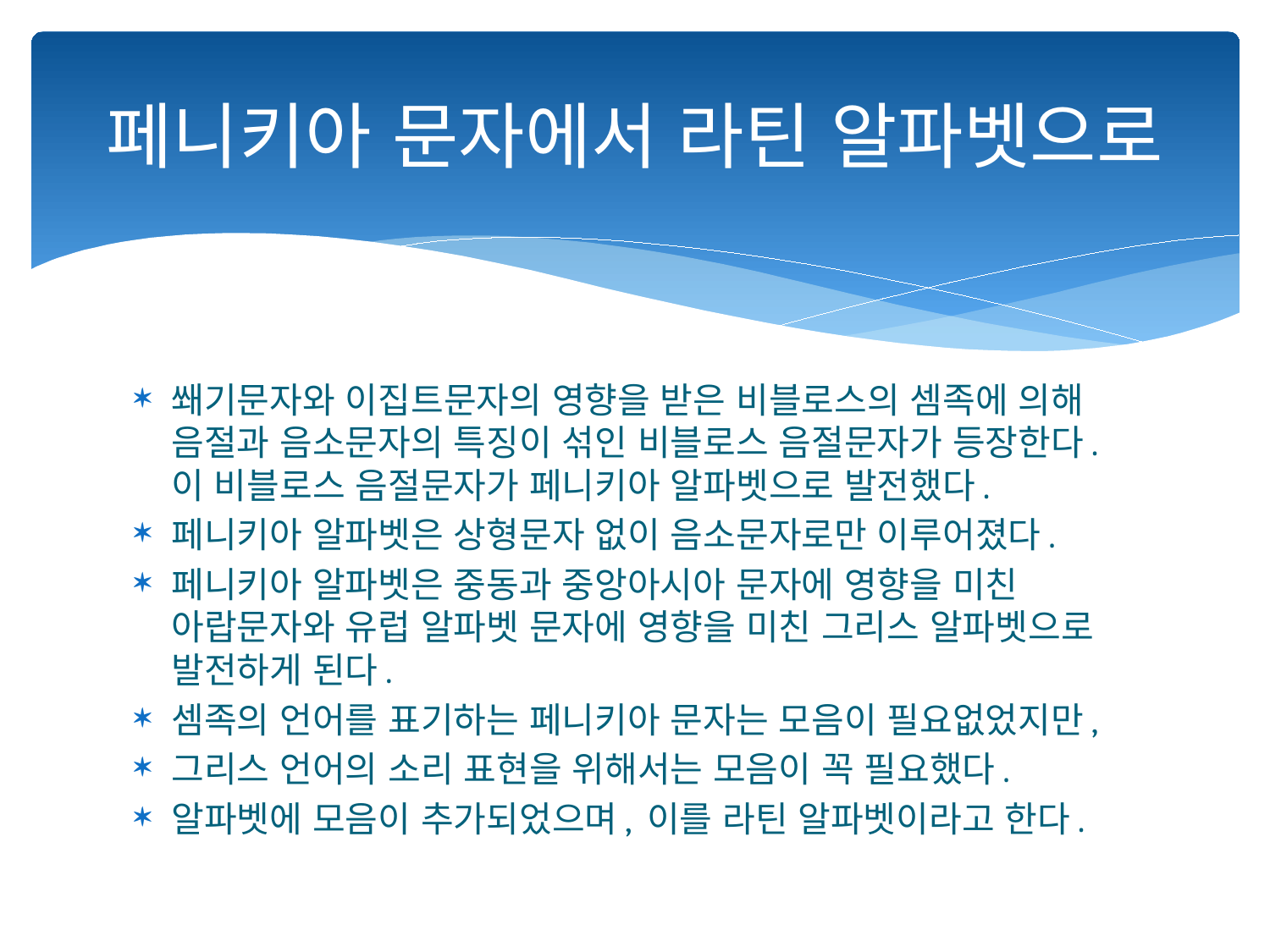

# 페니키아 문자에서 라틴 알파벳으로
쐐기문자와 이집트문자의 영향을 받은 비블로스의 셈족에 의해 음절과 음소문자의 특징이 섞인 비블로스 음절문자가 등장한다. 이 비블로스 음절문자가 페니키아 알파벳으로 발전했다.
페니키아 알파벳은 상형문자 없이 음소문자로만 이루어졌다.
페니키아 알파벳은 중동과 중앙아시아 문자에 영향을 미친 아랍문자와 유럽 알파벳 문자에 영향을 미친 그리스 알파벳으로 발전하게 된다.
셈족의 언어를 표기하는 페니키아 문자는 모음이 필요없었지만,
그리스 언어의 소리 표현을 위해서는 모음이 꼭 필요했다.
알파벳에 모음이 추가되었으며, 이를 라틴 알파벳이라고 한다.